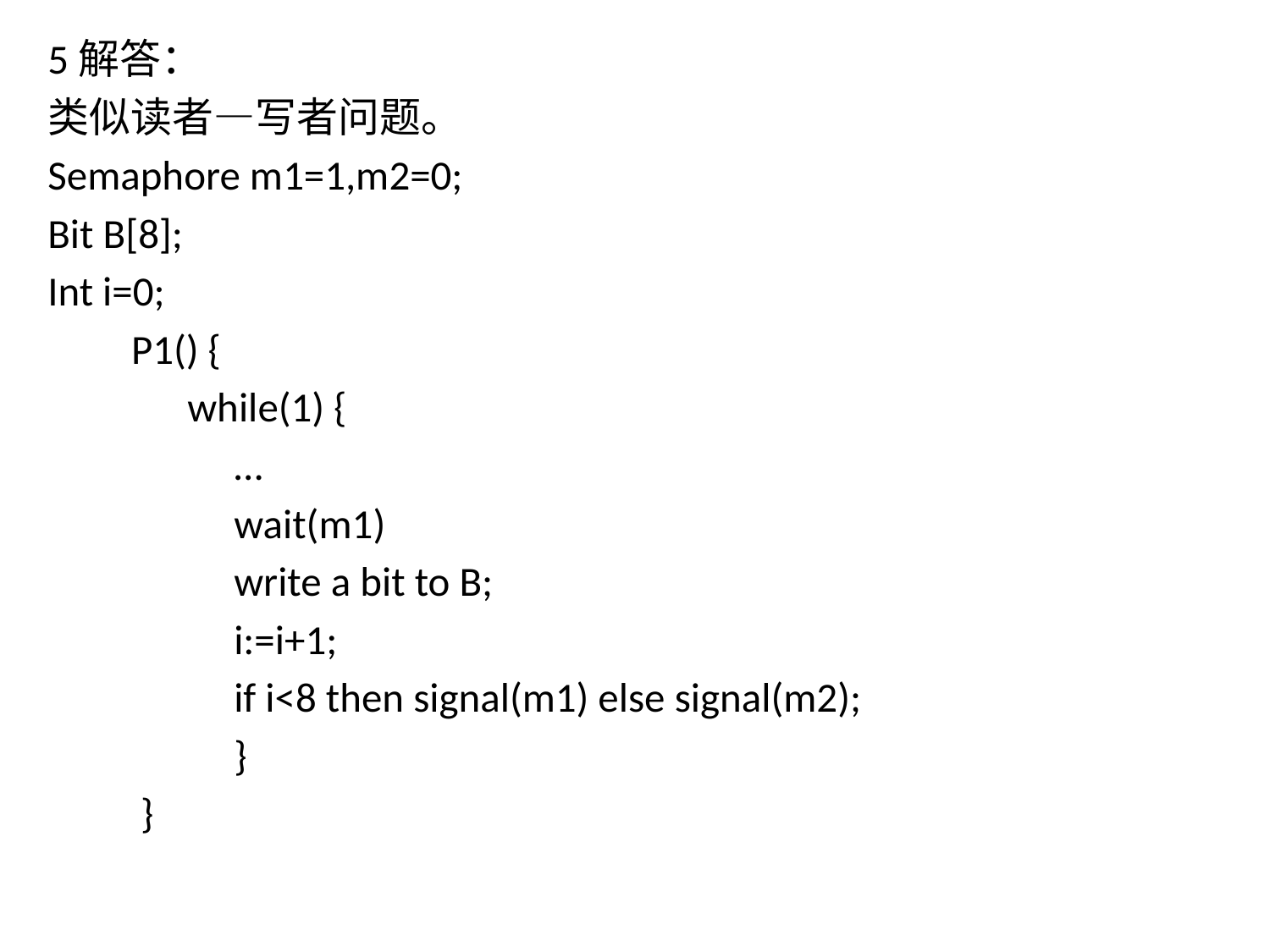

5解答：
类似读者—写者问题。
Semaphore m1=1,m2=0;
Bit B[8];
Int i=0;
         P1() {
               while(1) {
                    …
                    wait(m1)
                    write a bit to B;
                    i:=i+1;
                    if i<8 then signal(m1) else signal(m2);
                    }
          }